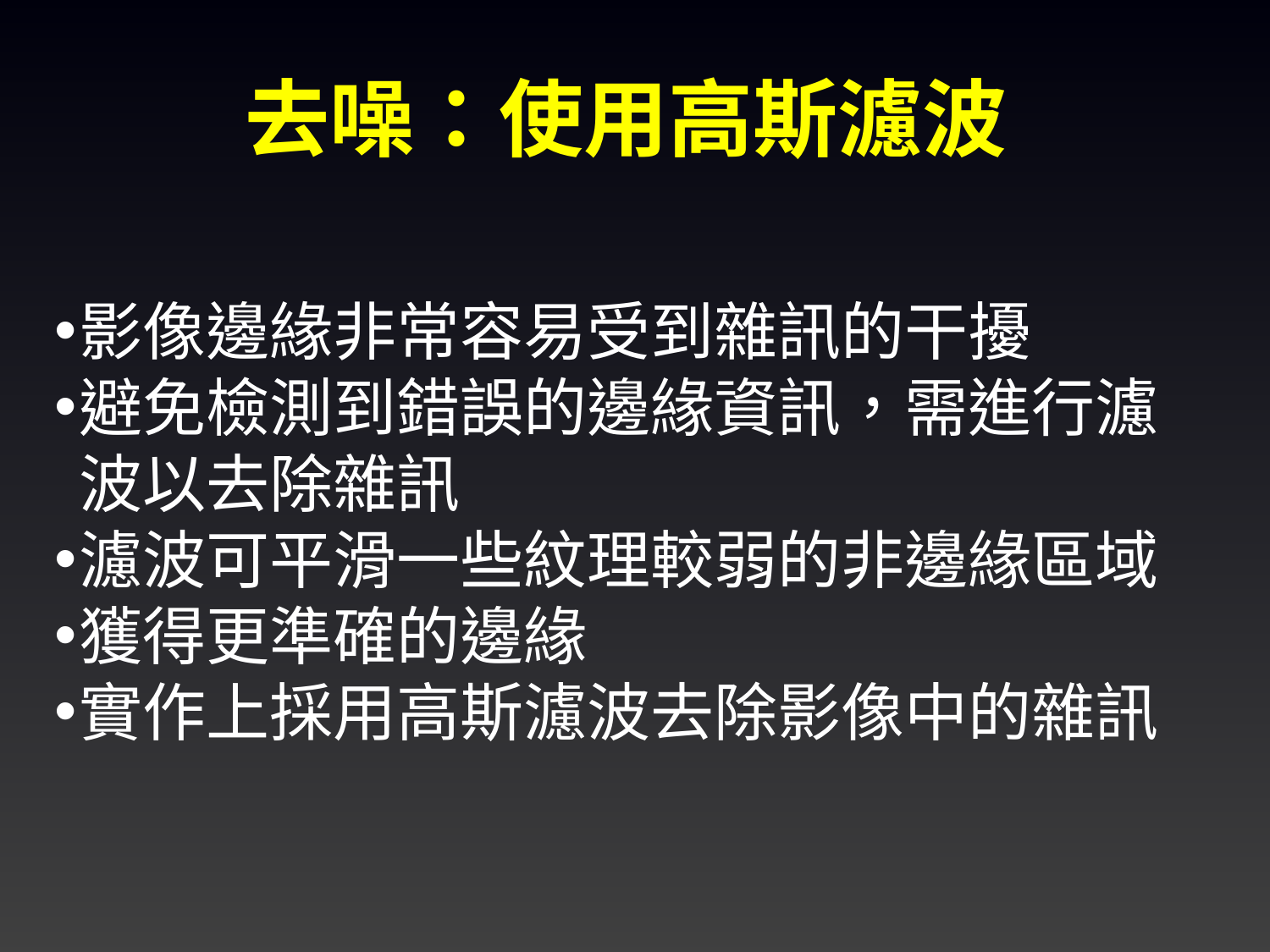

去噪：使用高斯濾波
影像邊緣非常容易受到雜訊的干擾
避免檢測到錯誤的邊緣資訊，需進行濾波以去除雜訊
濾波可平滑一些紋理較弱的非邊緣區域
獲得更準確的邊緣
實作上採用高斯濾波去除影像中的雜訊